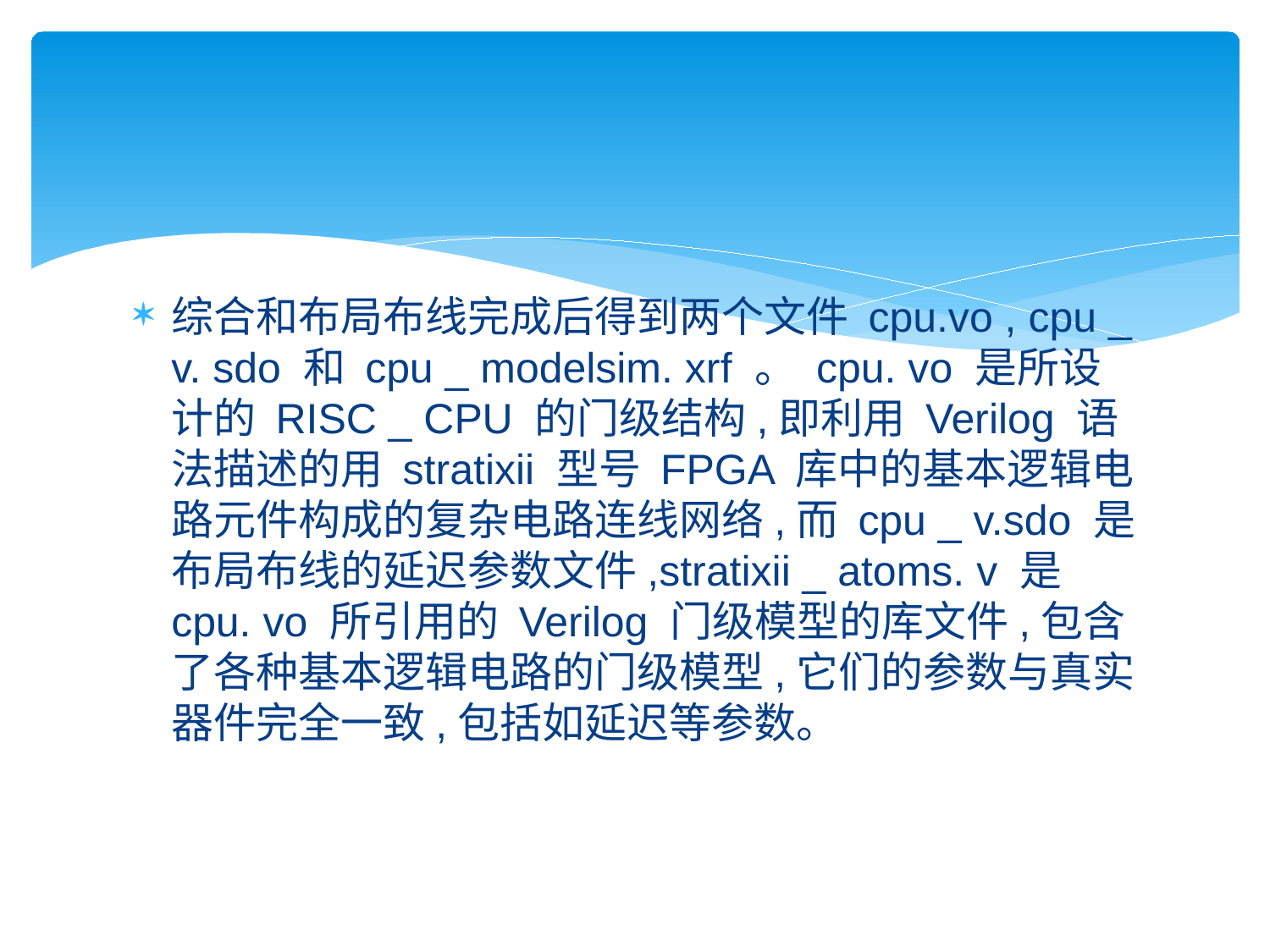

#
综合和布局布线完成后得到两个文件 cpu.vo , cpu _ v. sdo 和 cpu _ modelsim. xrf 。 cpu. vo 是所设计的 RISC _ CPU 的门级结构,即利用 Verilog 语法描述的用 stratixii 型号 FPGA 库中的基本逻辑电路元件构成的复杂电路连线网络,而 cpu _ v.sdo 是布局布线的延迟参数文件,stratixii _ atoms. v 是 cpu. vo 所引用的 Verilog 门级模型的库文件,包含了各种基本逻辑电路的门级模型,它们的参数与真实器件完全一致,包括如延迟等参数。